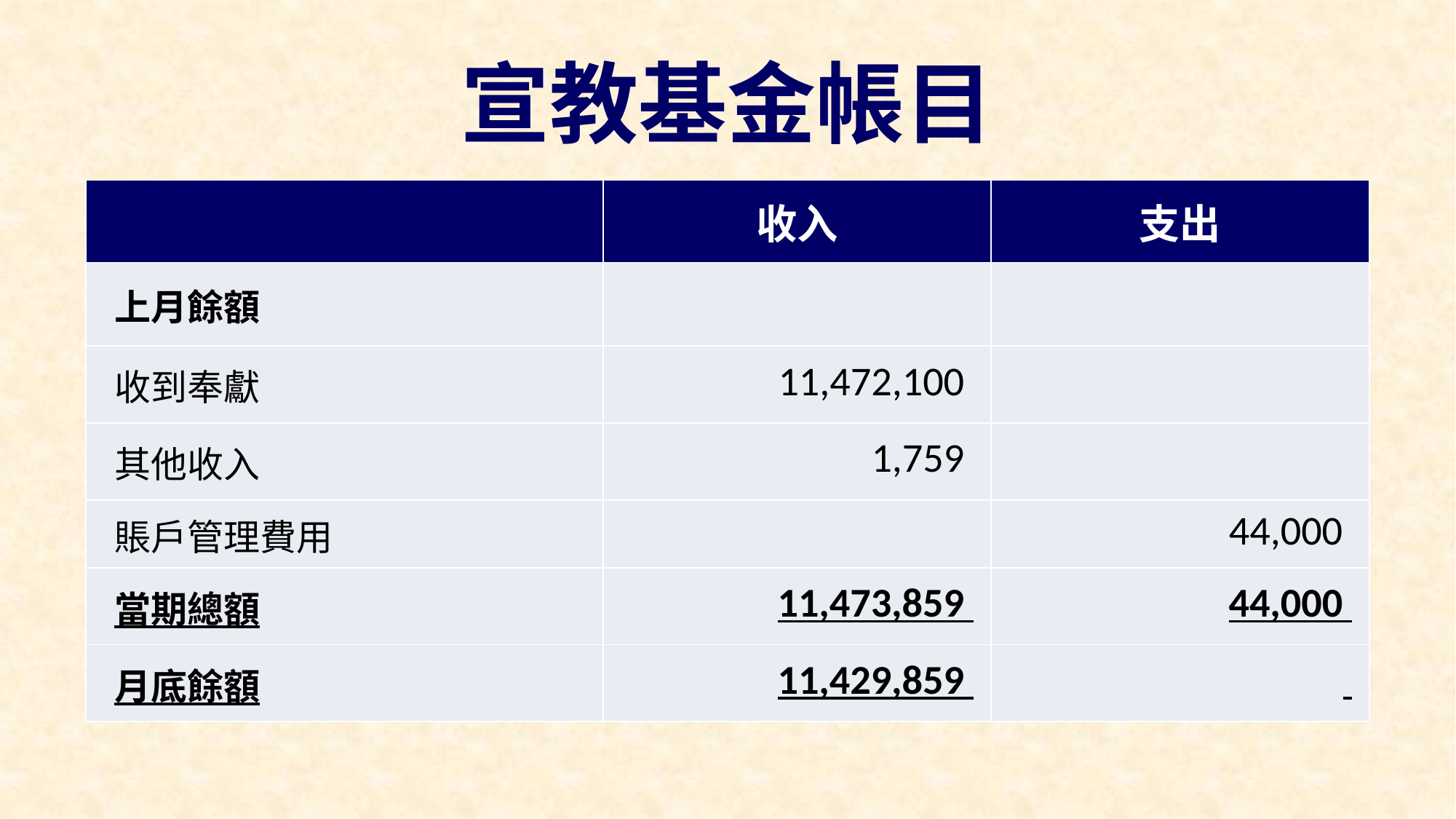

# 宣教基金帳目
|  | 收入 | 支出 |
| --- | --- | --- |
| 上月餘額 |  |  |
| 收到奉獻 | 11,472,100 |  |
| 其他收入 | 1,759 |  |
| 賬戶管理費用 |  | 44,000 |
| 當期總額 | 11,473,859 | 44,000 |
| 月底餘額 | 11,429,859 |  |